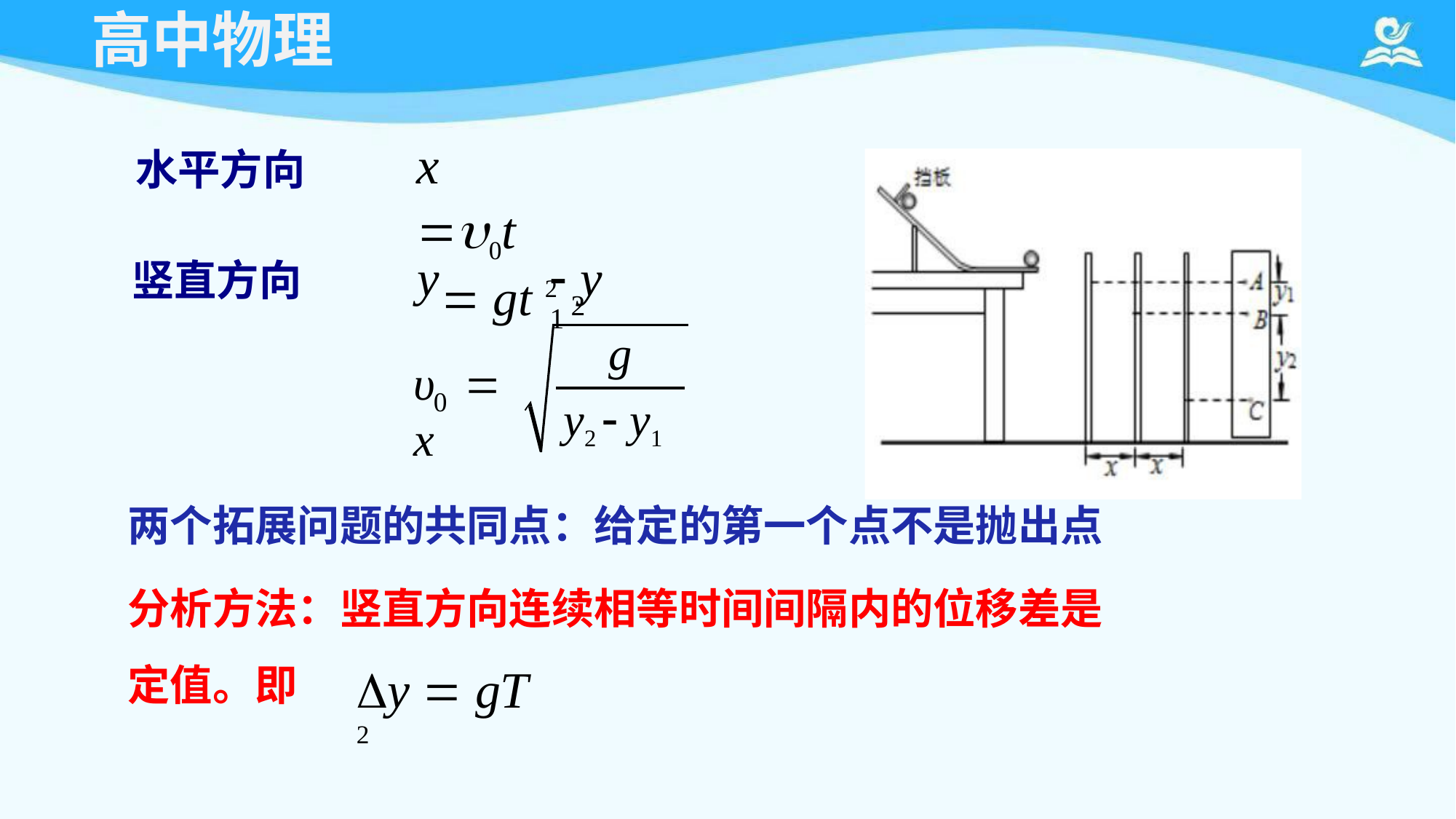

# 高中物理
x =υ0t
水平方向

y		− y	= gt 2  2		1
竖直方向
g

υ	= x
0
y2 − y1

两个拓展问题的共同点：给定的第一个点不是抛出点
分析方法：竖直方向连续相等时间间隔内的位移差是
Δy = gT 2
定值。即